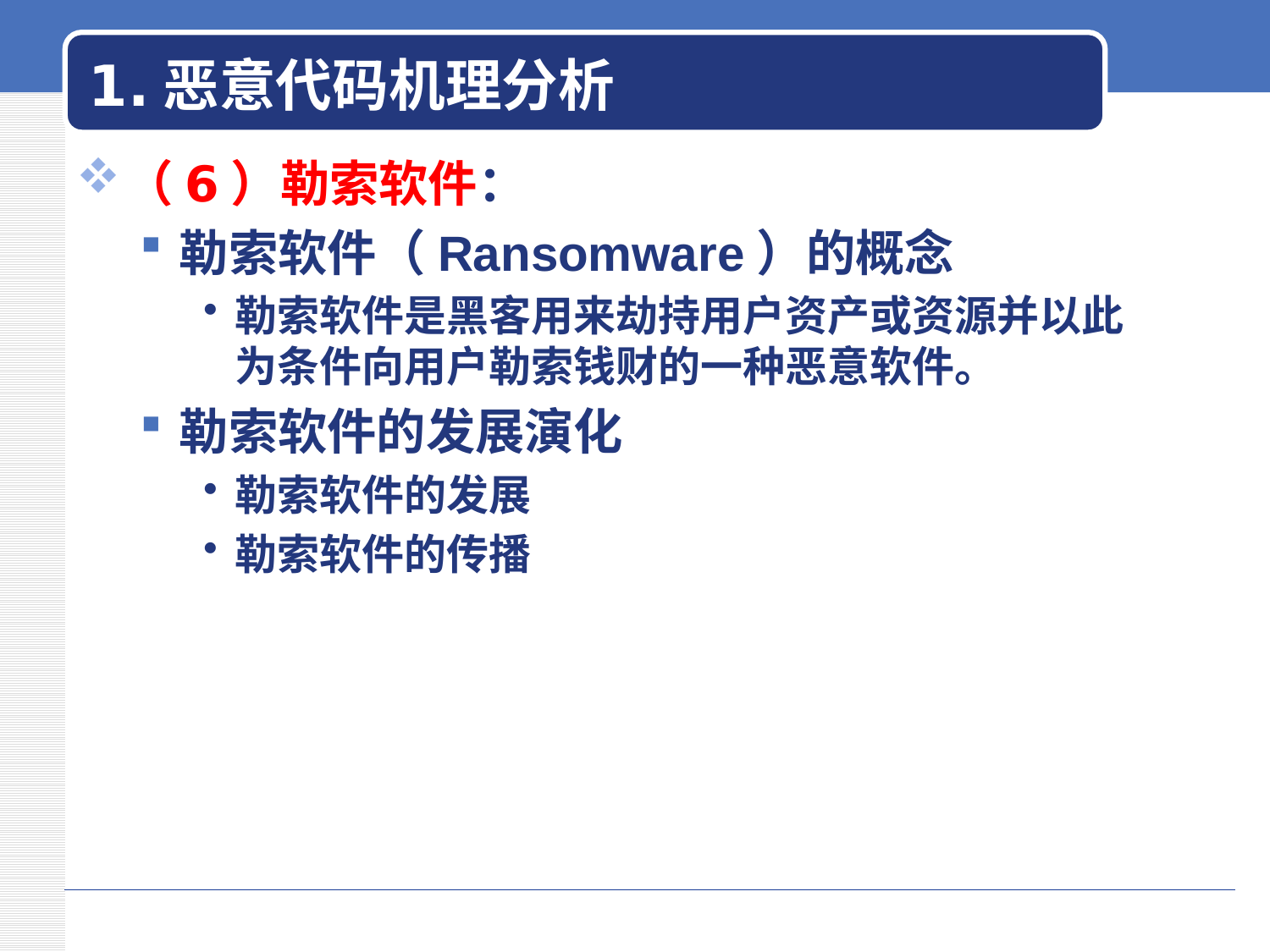

# 1.恶意代码机理分析
（6）勒索软件：
勒索软件（Ransomware）的概念
勒索软件是黑客用来劫持用户资产或资源并以此为条件向用户勒索钱财的一种恶意软件。
勒索软件的发展演化
勒索软件的发展
勒索软件的传播